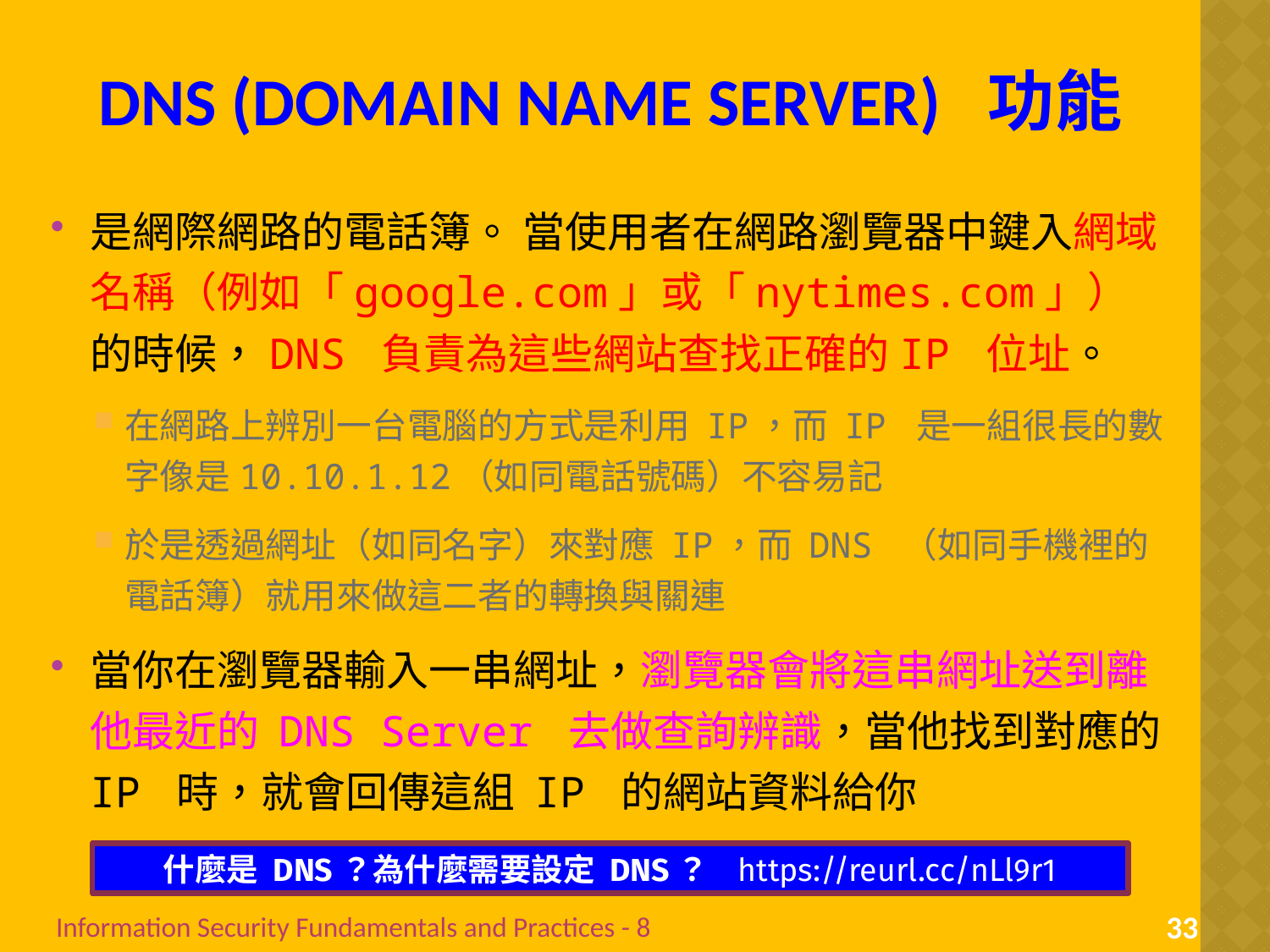

# DNs (domain name server)  功能
是網際網路的電話簿。 當使用者在網路瀏覽器中鍵入網域名稱（例如「google.com」或「nytimes.com」）的時候，DNS 負責為這些網站查找正確的IP 位址。
在網路上辨別一台電腦的方式是利用 IP，而 IP 是一組很長的數字像是10.10.1.12（如同電話號碼）不容易記
於是透過網址（如同名字）來對應 IP，而 DNS （如同手機裡的電話簿）就用來做這二者的轉換與關連
當你在瀏覽器輸入一串網址，瀏覽器會將這串網址送到離他最近的 DNS Server 去做查詢辨識，當他找到對應的 IP 時，就會回傳這組 IP 的網站資料給你
什麼是 DNS？為什麼需要設定 DNS？   https://reurl.cc/nLl9r1